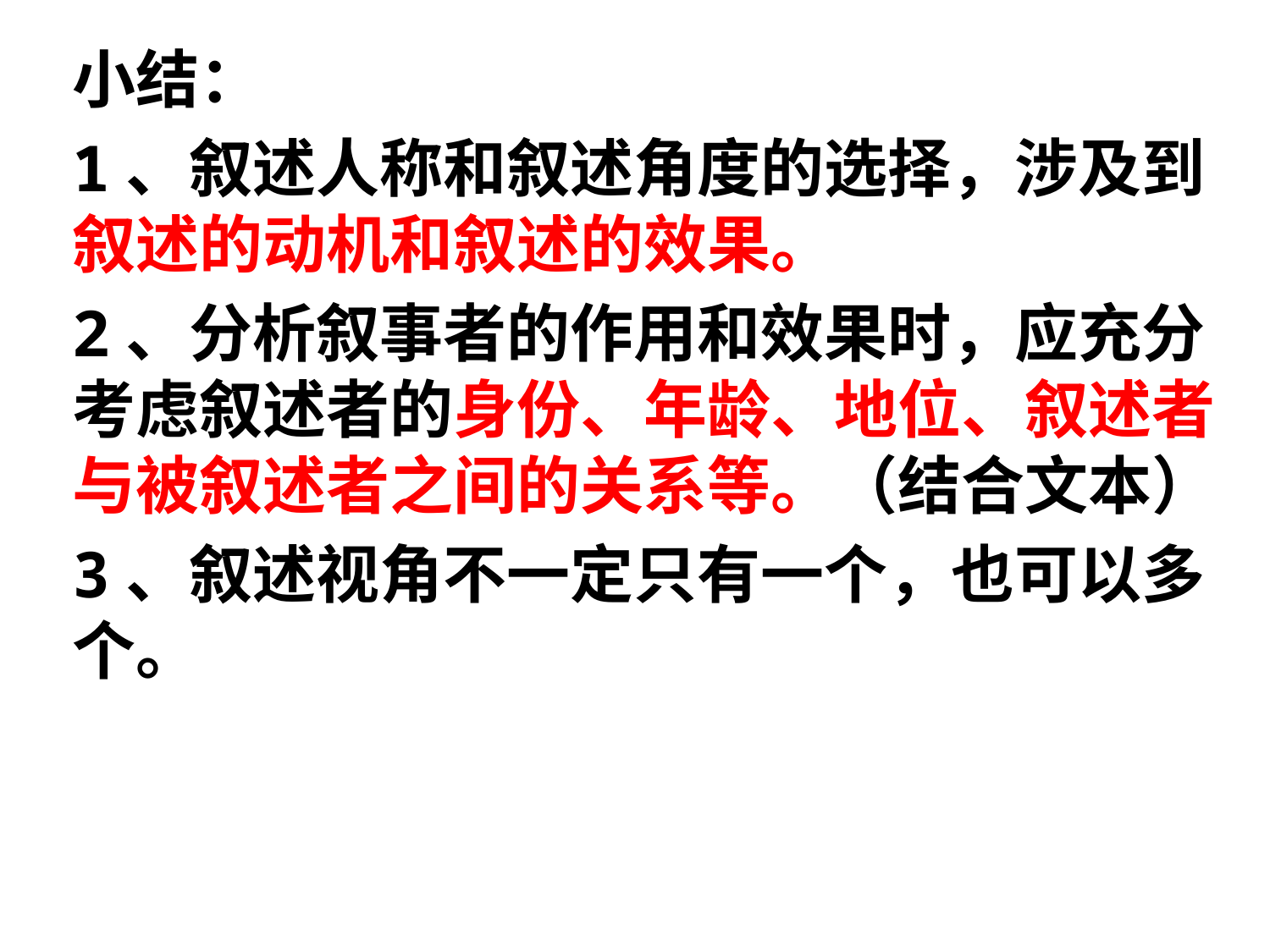

小结：
1、叙述人称和叙述角度的选择，涉及到叙述的动机和叙述的效果。
2、分析叙事者的作用和效果时，应充分考虑叙述者的身份、年龄、地位、叙述者与被叙述者之间的关系等。（结合文本）
3、叙述视角不一定只有一个，也可以多个。